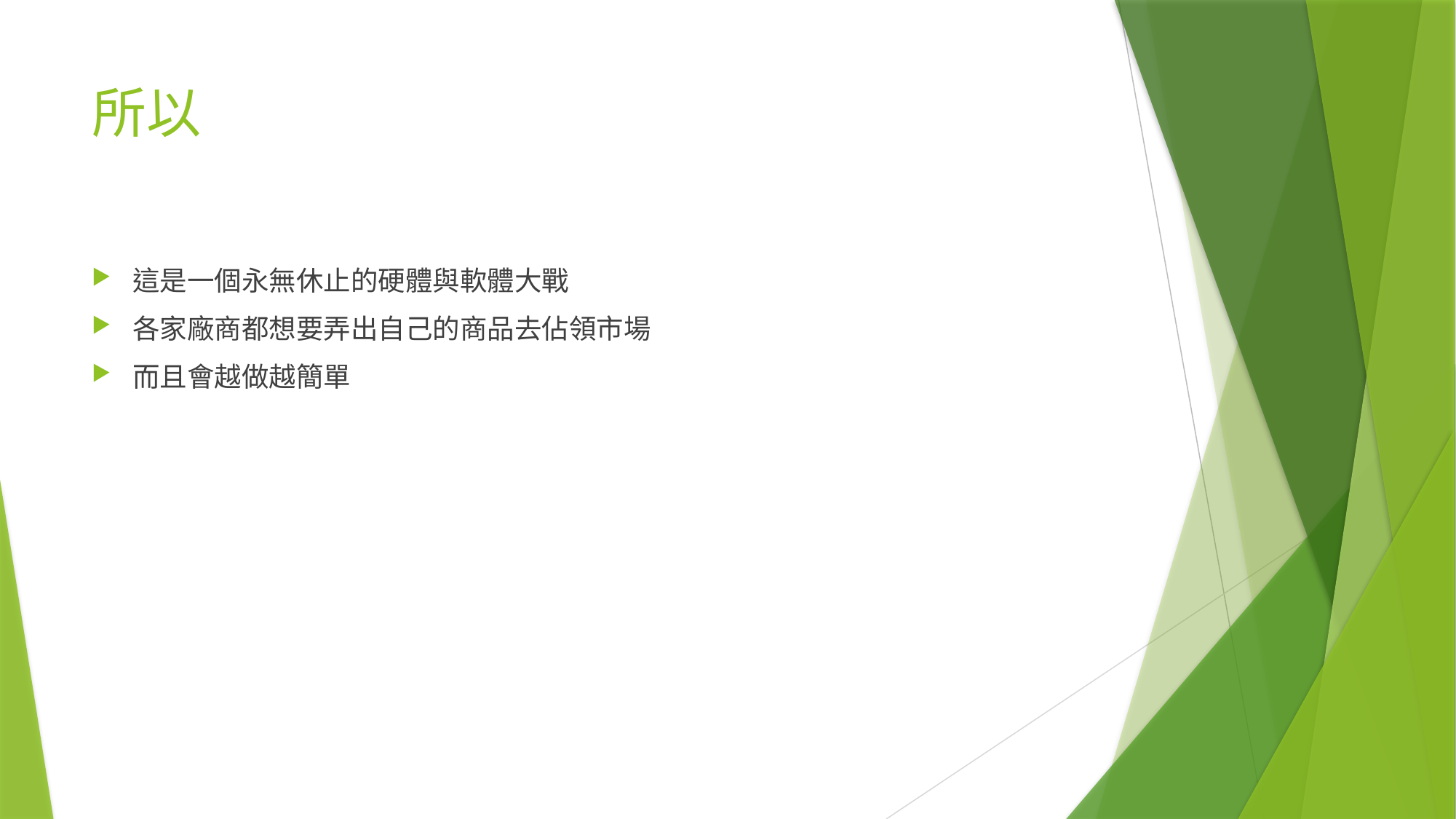

# 所以
這是一個永無休止的硬體與軟體大戰
各家廠商都想要弄出自己的商品去佔領市場
而且會越做越簡單